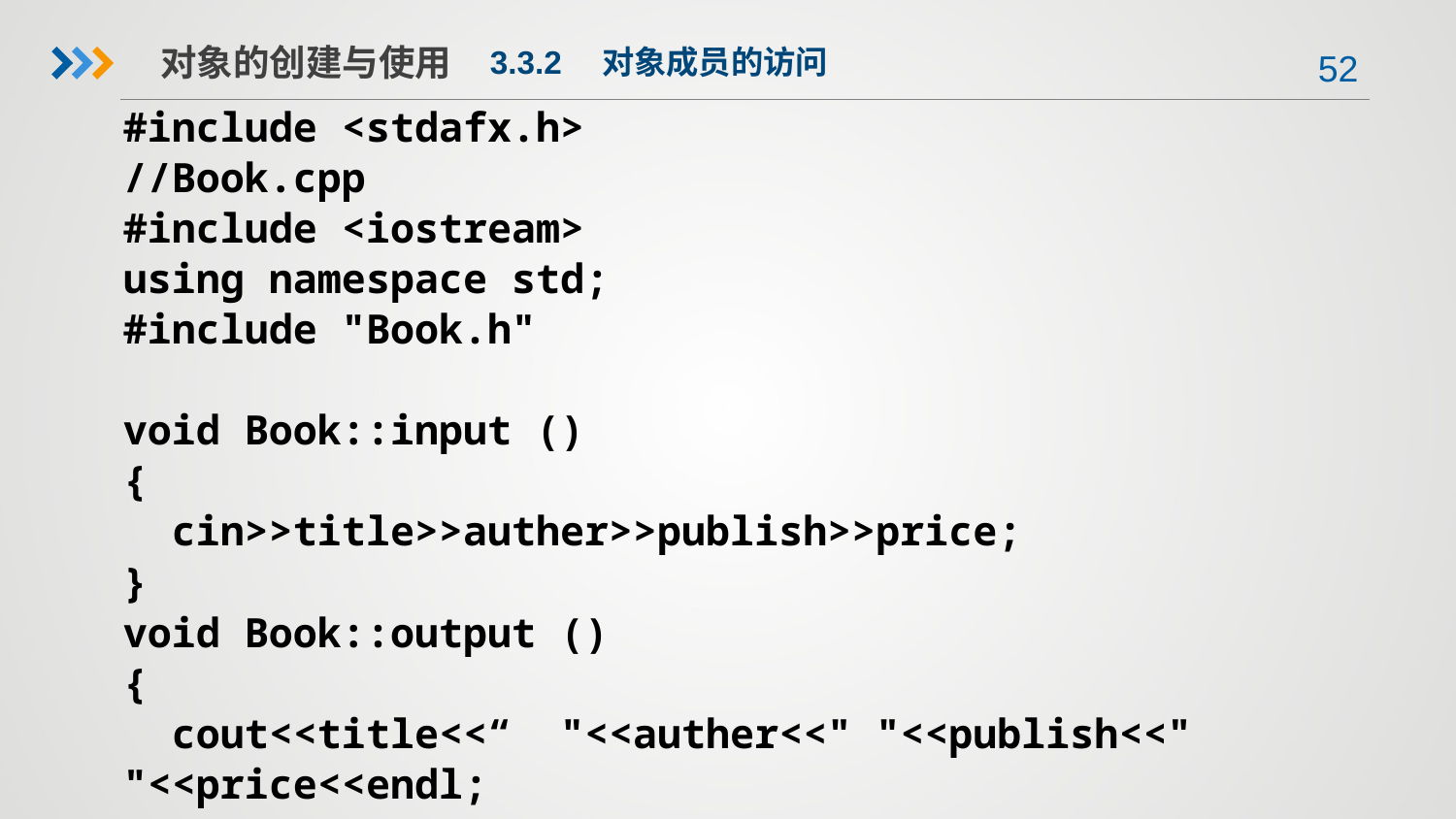

对象的创建与使用
3.3.2　对象成员的访问
#include <stdafx.h>                             //Book.cpp
#include <iostream>
using namespace std;
#include "Book.h"

void Book::input ()
{
  cin>>title>>auther>>publish>>price;
}
void Book::output ()
{
  cout<<title<<“  "<<auther<<" "<<publish<<"  "<<price<<endl;
}